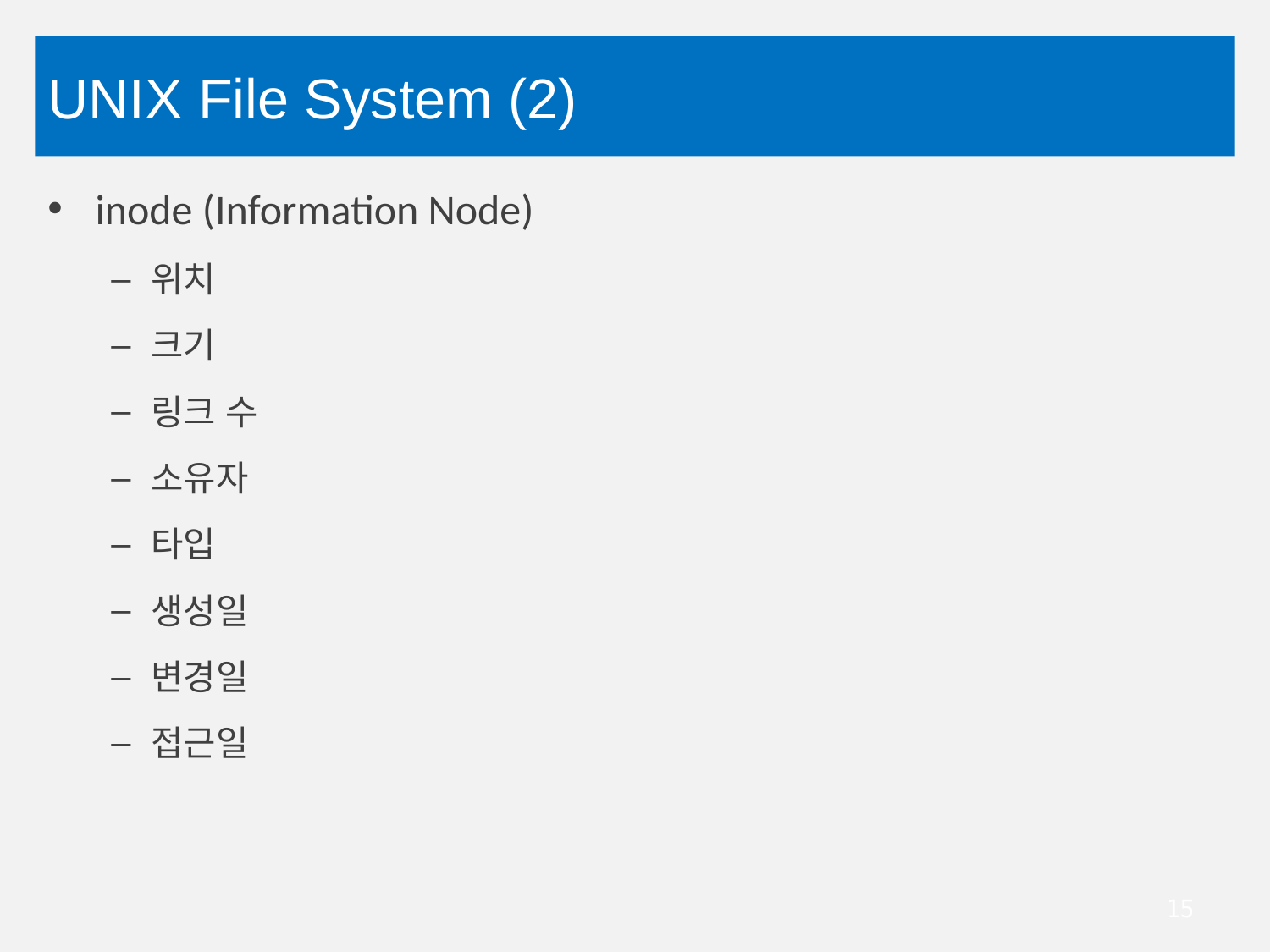

# UNIX File System (2)
inode (Information Node)
위치
크기
링크 수
소유자
타입
생성일
변경일
접근일
15